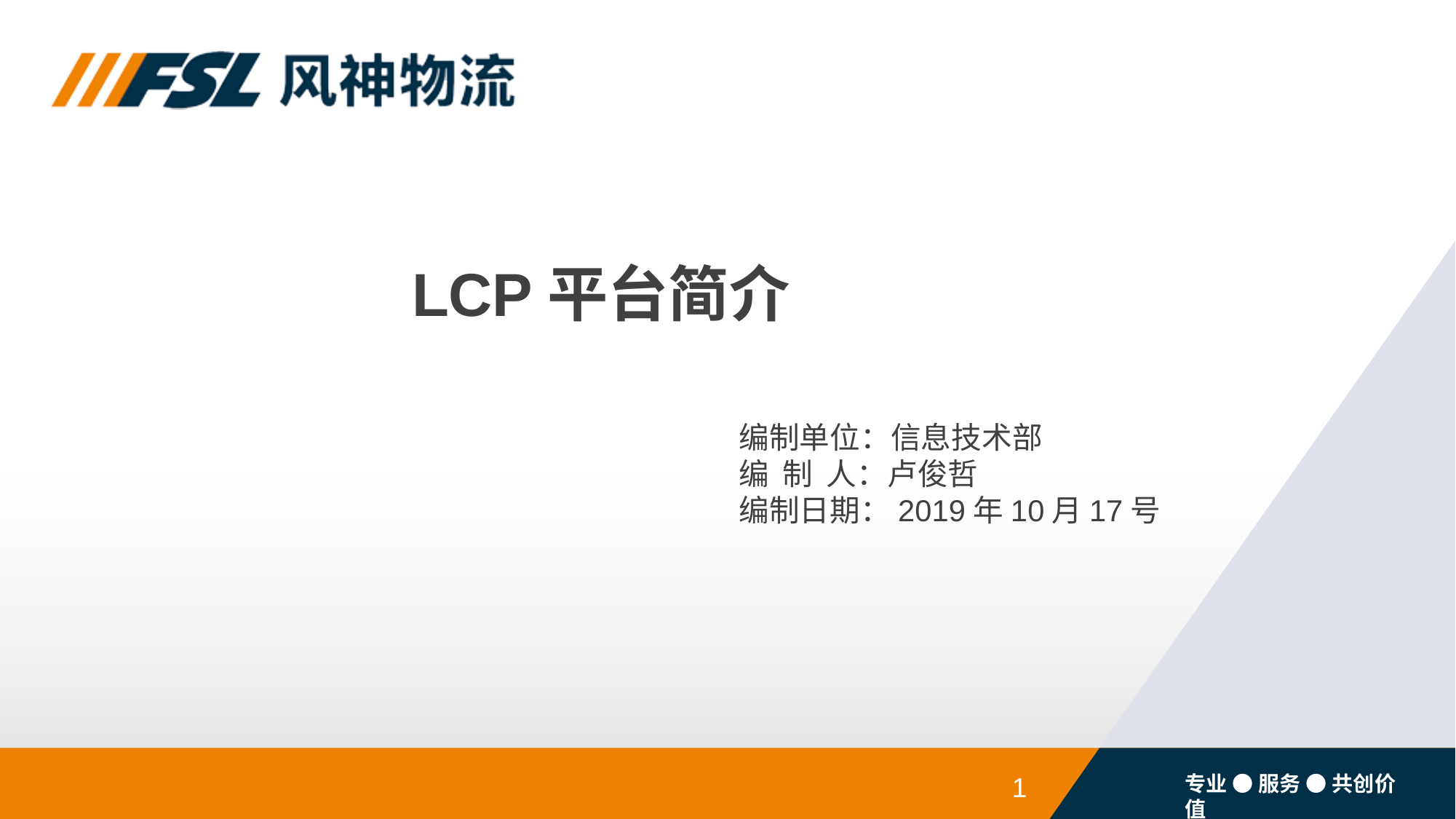

# LCP平台简介
编制单位：信息技术部
编  制  人：卢俊哲
编制日期：2019年10月17号